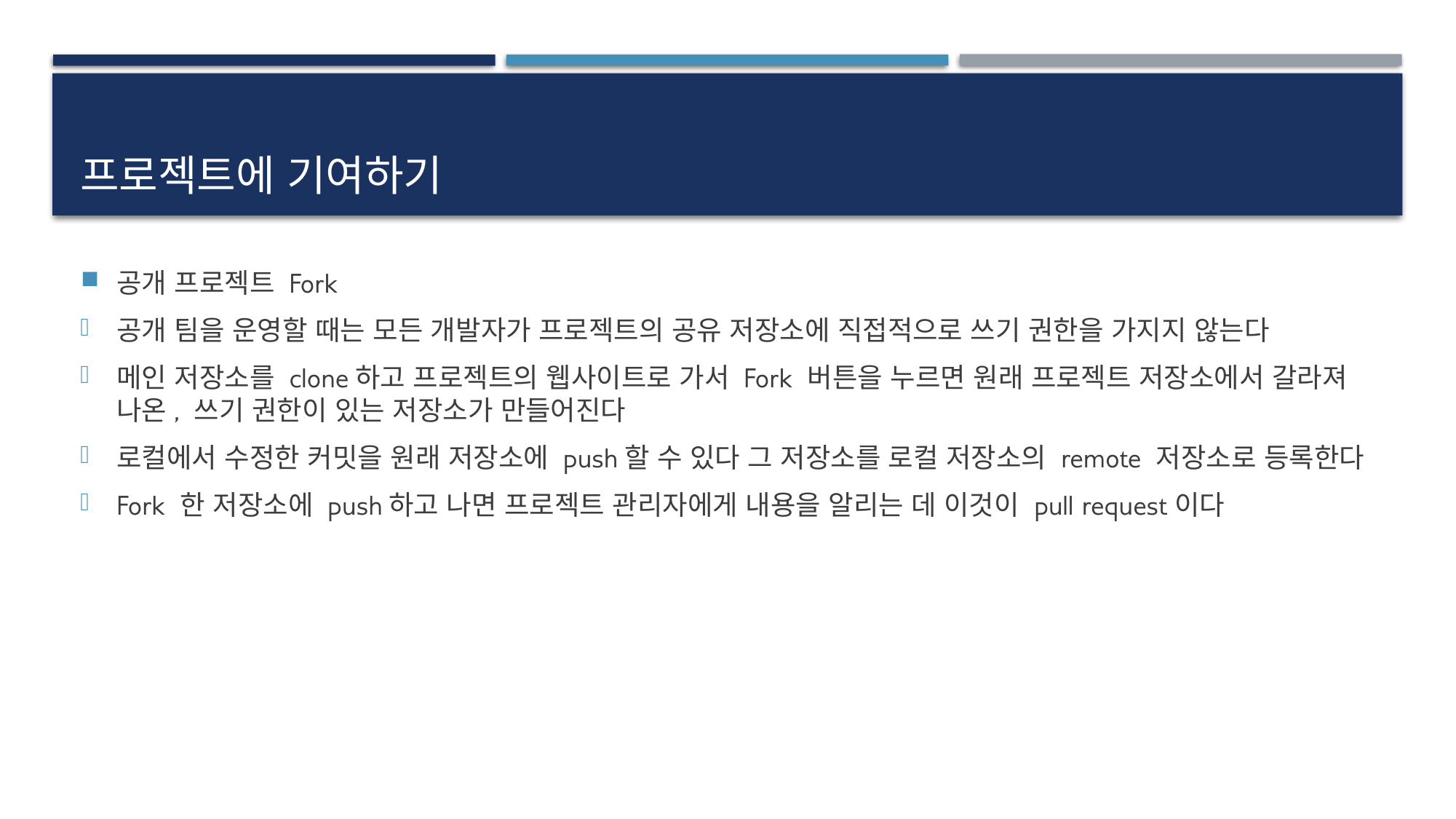

# 프로젝트에 기여하기
공개 프로젝트 Fork
공개 팀을 운영할 때는 모든 개발자가 프로젝트의 공유 저장소에 직접적으로 쓰기 권한을 가지지 않는다
메인 저장소를 clone하고 프로젝트의 웹사이트로 가서 Fork 버튼을 누르면 원래 프로젝트 저장소에서 갈라져 나온, 쓰기 권한이 있는 저장소가 만들어진다
로컬에서 수정한 커밋을 원래 저장소에 push할 수 있다 그 저장소를 로컬 저장소의 remote 저장소로 등록한다
Fork 한 저장소에 push하고 나면 프로젝트 관리자에게 내용을 알리는 데 이것이 pull request이다